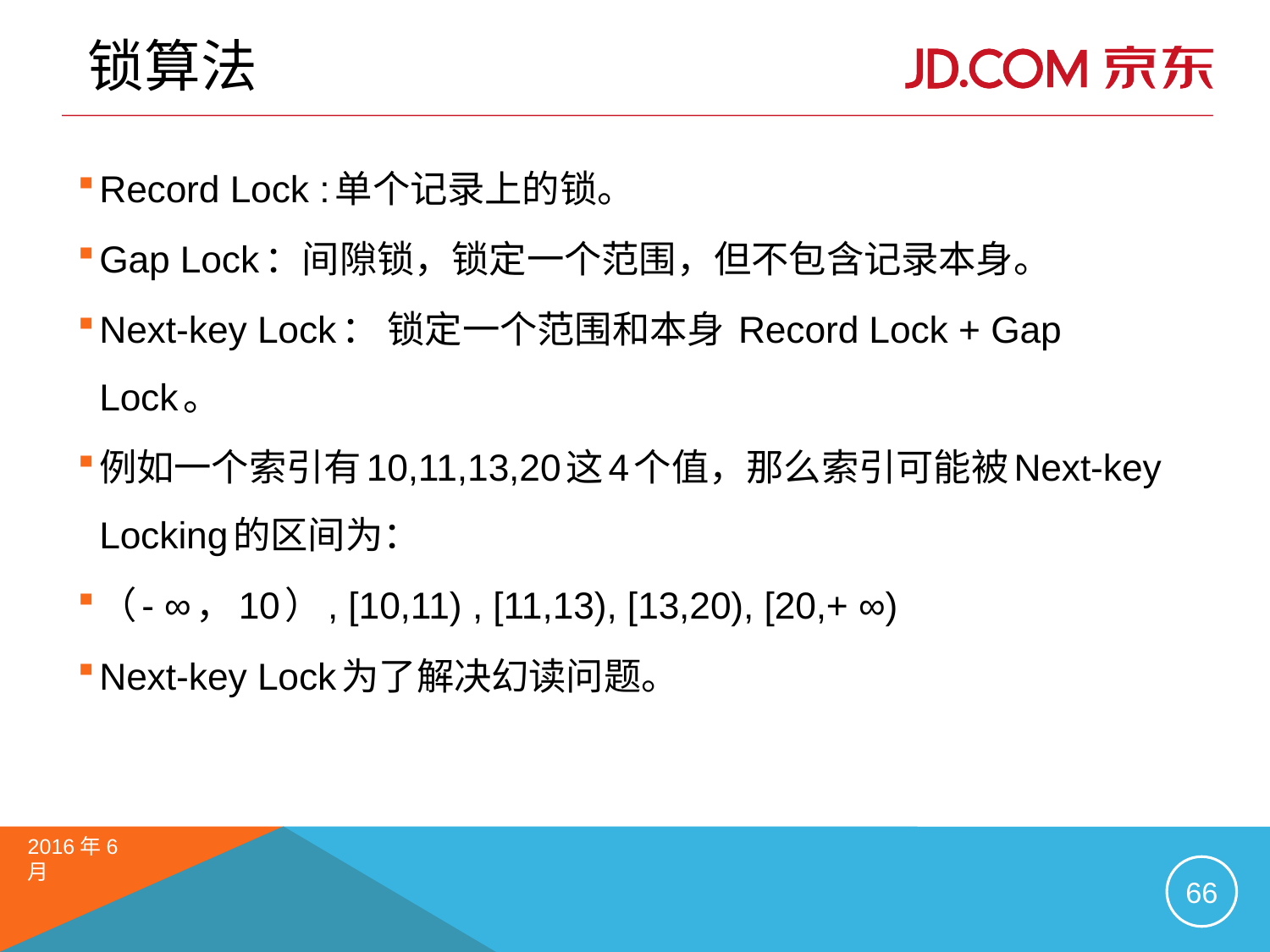

# 锁算法
Record Lock :单个记录上的锁。
Gap Lock：间隙锁，锁定一个范围，但不包含记录本身。
Next-key Lock： 锁定一个范围和本身 Record Lock + Gap Lock。
例如一个索引有10,11,13,20这4个值，那么索引可能被Next-key Locking的区间为：
（- ∞，10）, [10,11) , [11,13), [13,20), [20,+ ∞)
Next-key Lock为了解决幻读问题。

2016年6月
66